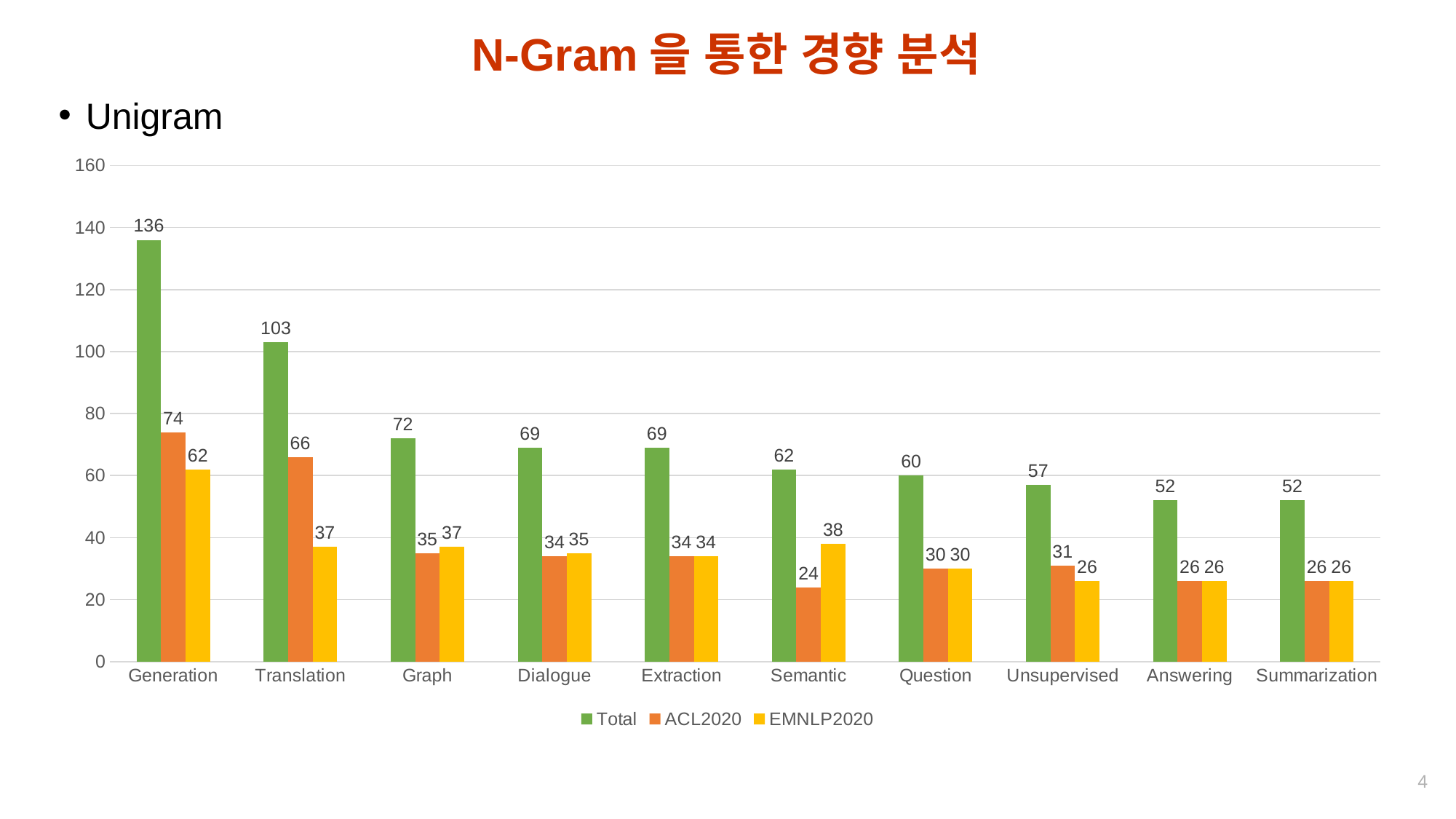

# N-Gram을 통한 경향 분석
Unigram

### Chart

| Category | Total | ACL2020 | EMNLP2020 |
|---|---|---|---|
| Generation | 136.0 | 74.0 | 62.0 |
| Translation | 103.0 | 66.0 | 37.0 |
| Graph | 72.0 | 35.0 | 37.0 |
| Dialogue | 69.0 | 34.0 | 35.0 |
| Extraction | 69.0 | 34.0 | 34.0 |
| Semantic | 62.0 | 24.0 | 38.0 |
| Question | 60.0 | 30.0 | 30.0 |
| Unsupervised | 57.0 | 31.0 | 26.0 |
| Answering | 52.0 | 26.0 | 26.0 |
| Summarization | 52.0 | 26.0 | 26.0 |
4